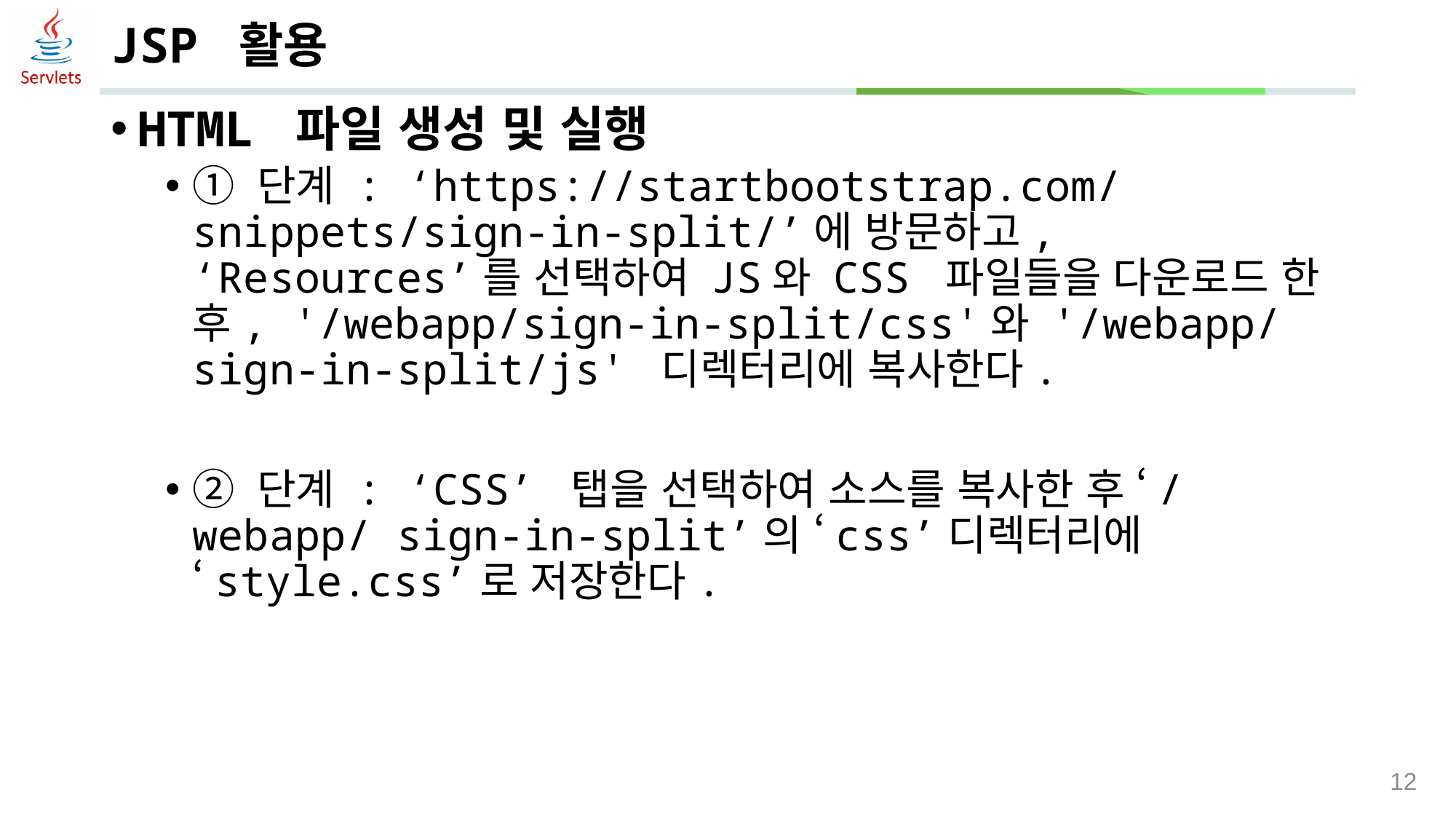

# JSP 활용
HTML 파일 생성 및 실행
① 단계 : ‘https://startbootstrap.com/snippets/sign-in-split/’에 방문하고, ‘Resources’를 선택하여 JS와 CSS 파일들을 다운로드 한 후, '/webapp/sign-in-split/css'와 '/webapp/sign-in-split/js' 디렉터리에 복사한다.

② 단계 : ‘CSS’ 탭을 선택하여 소스를 복사한 후 ‘/webapp/ sign-in-split’의 ‘css’디렉터리에 ‘style.css’로 저장한다.

12